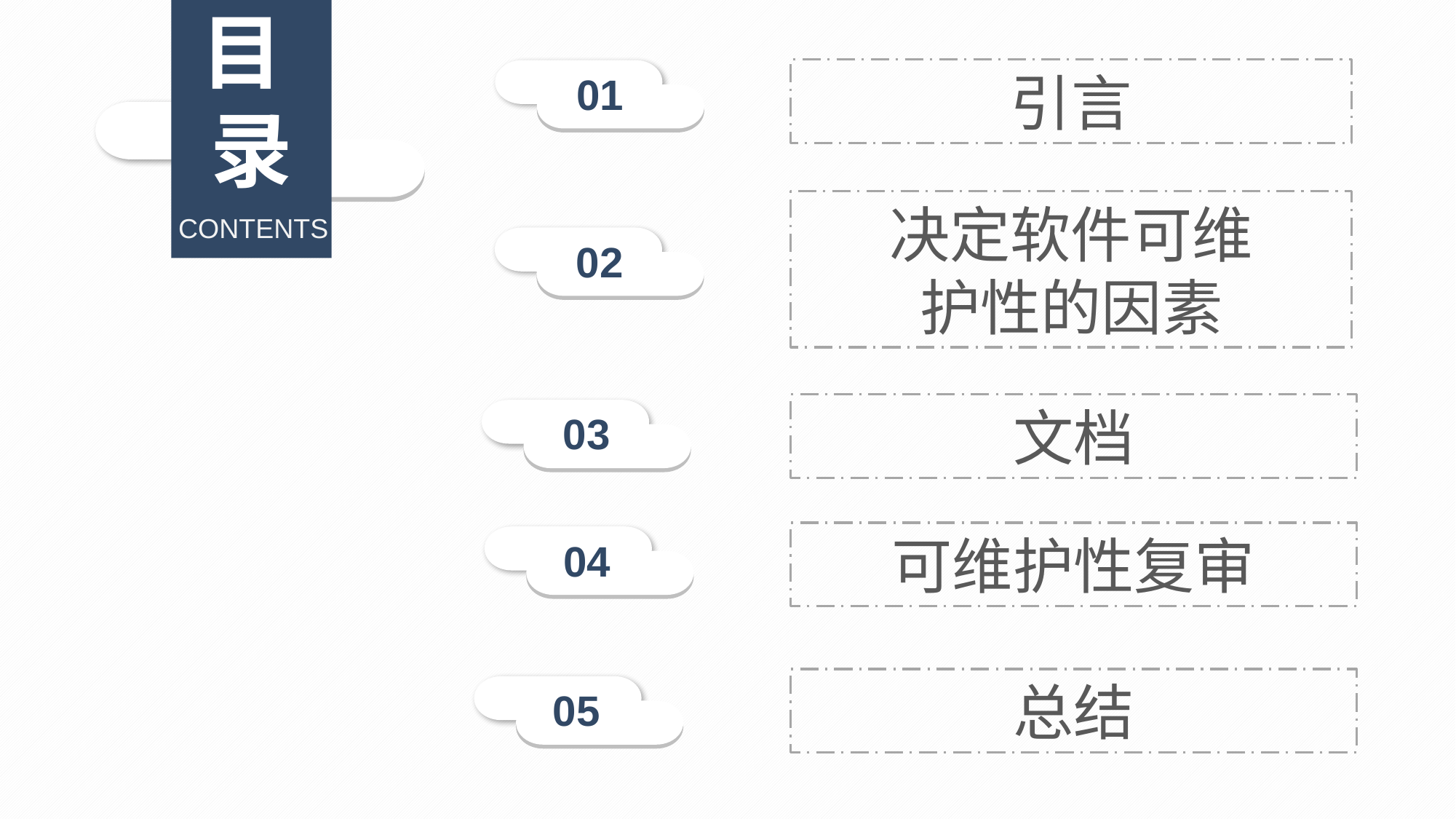

目
录
引言

01

决定软件可维
护性的因素
CONTENTS

02
文档

03
可维护性复审

04
总结

05